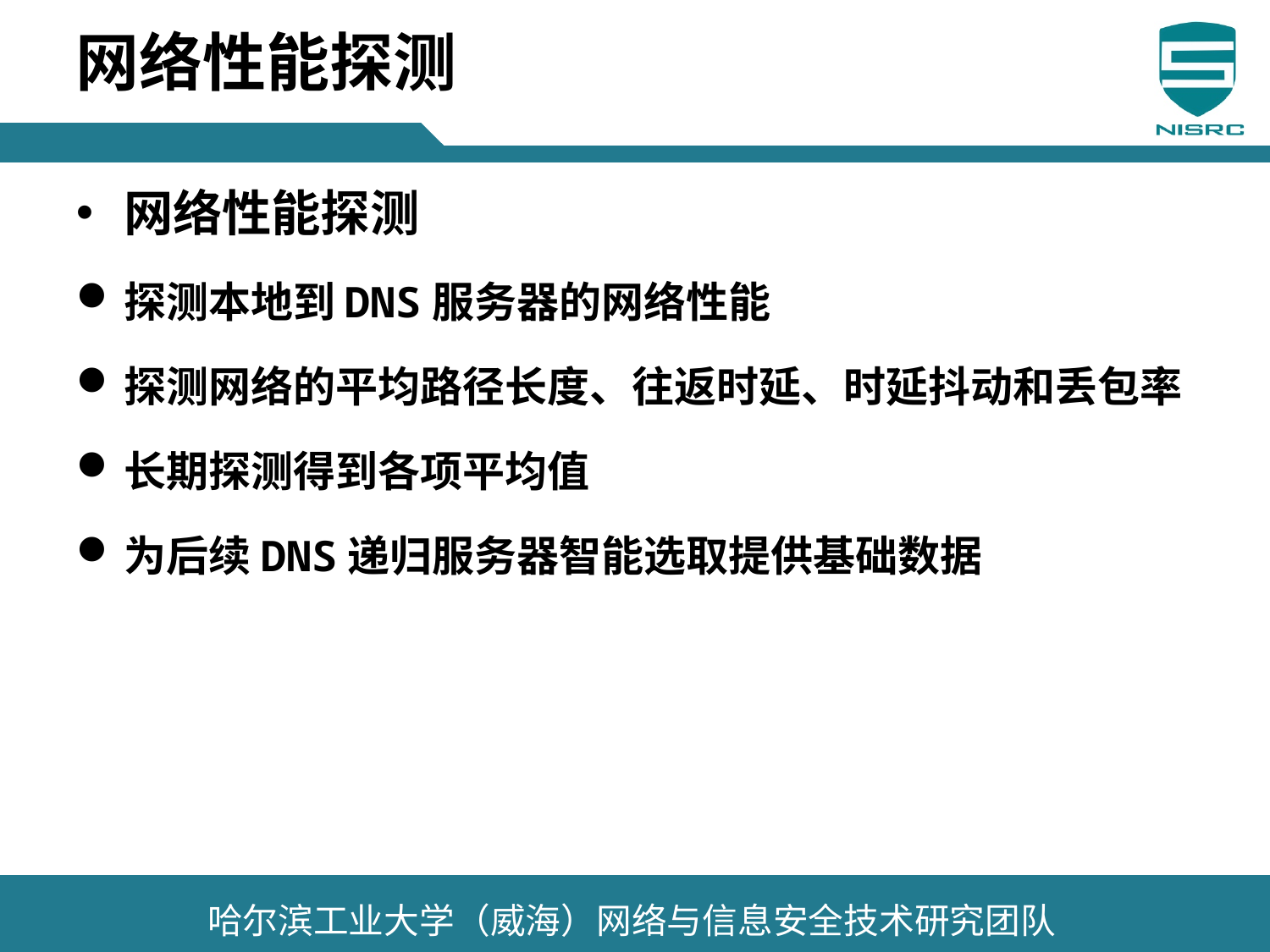

# 网络性能探测
网络性能探测
探测本地到DNS服务器的网络性能
探测网络的平均路径长度、往返时延、时延抖动和丢包率
长期探测得到各项平均值
为后续DNS递归服务器智能选取提供基础数据